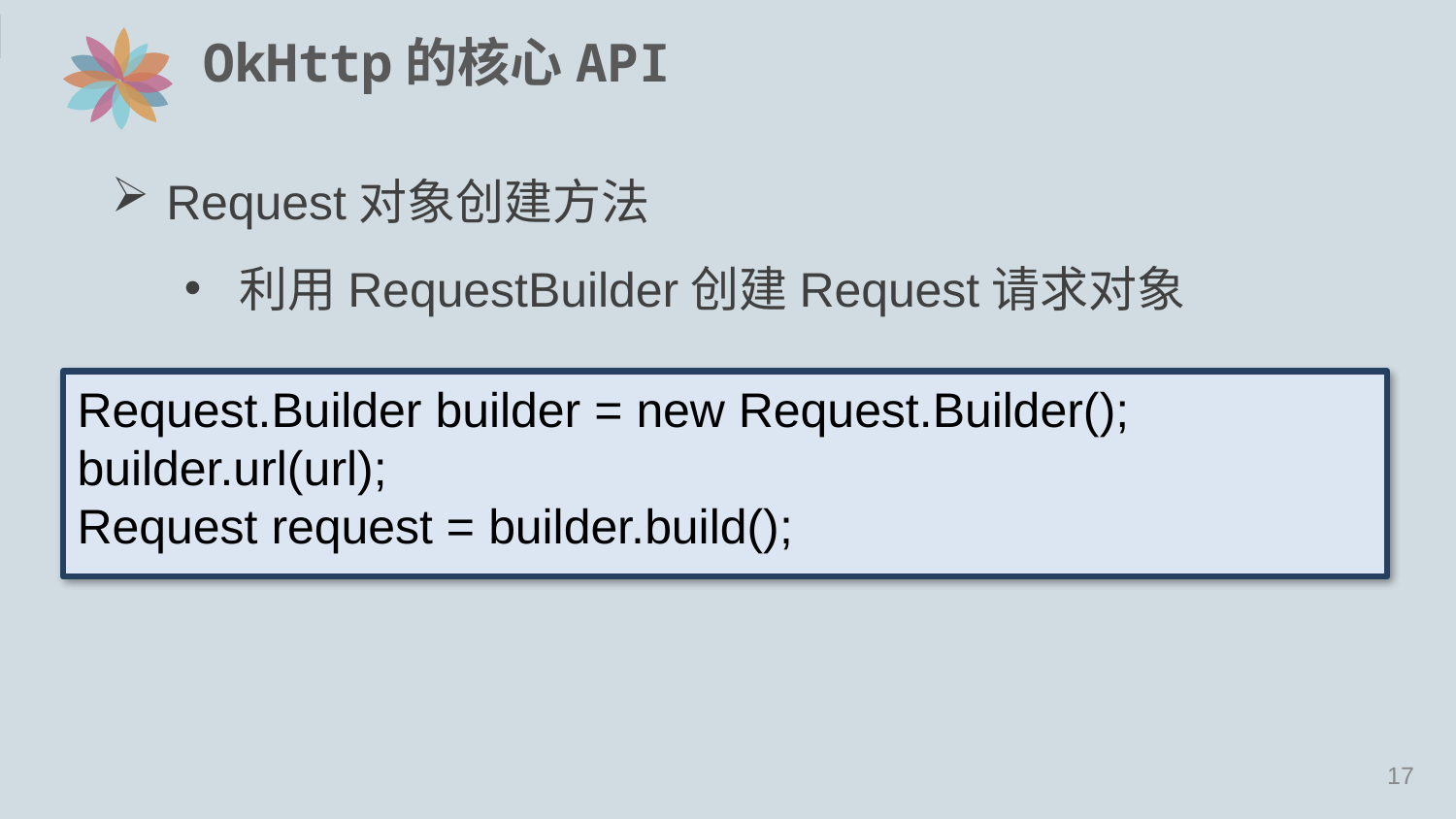

# OkHttp的核心API
Request对象创建方法
利用RequestBuilder创建Request请求对象

Request.Builder builder = new Request.Builder();     builder.url(url);
Request request = builder.build();
17